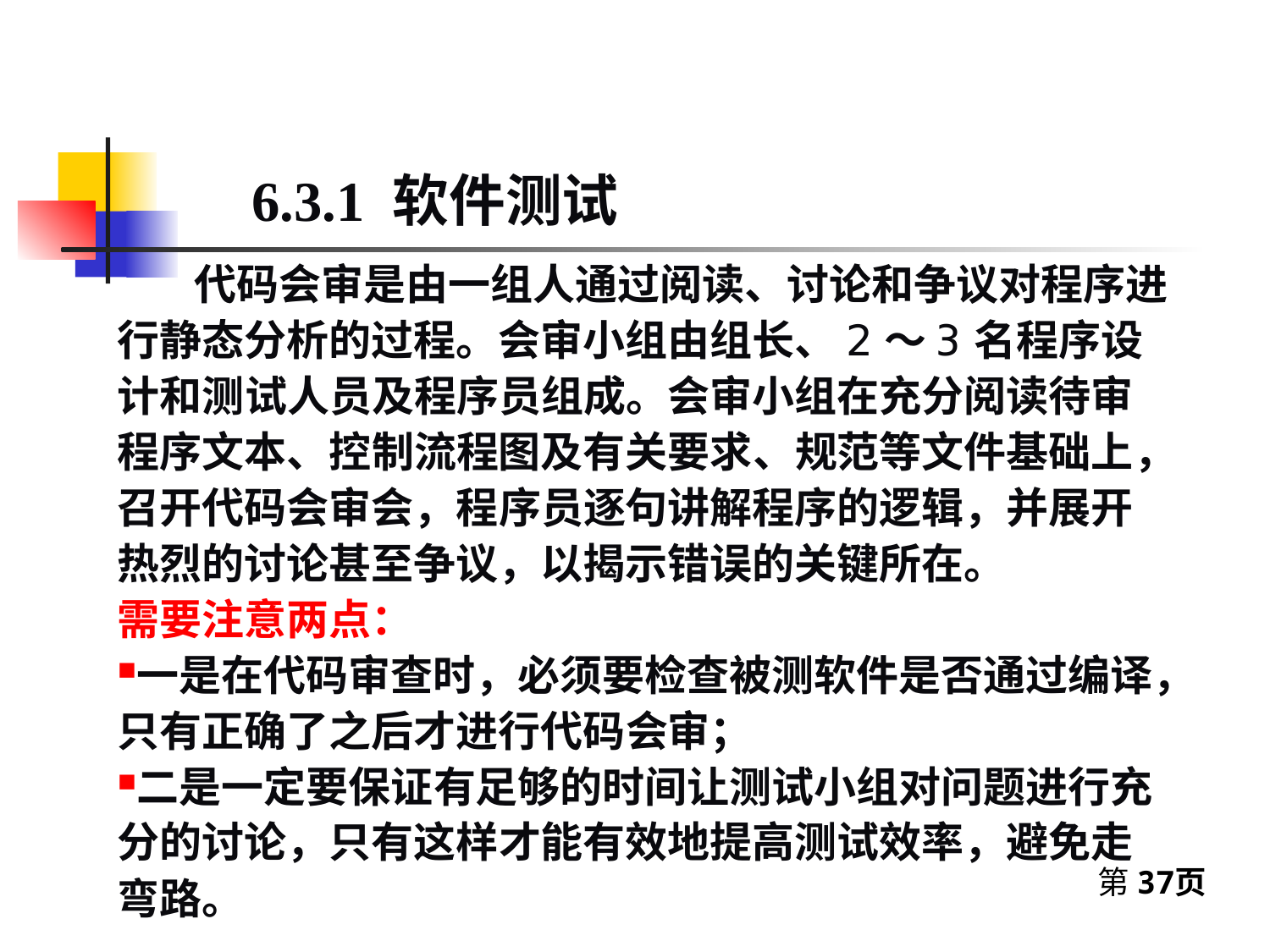

6.3.1 软件测试
       代码会审是由一组人通过阅读、讨论和争议对程序进行静态分析的过程。会审小组由组长、2～3名程序设计和测试人员及程序员组成。会审小组在充分阅读待审程序文本、控制流程图及有关要求、规范等文件基础上，召开代码会审会，程序员逐句讲解程序的逻辑，并展开热烈的讨论甚至争议，以揭示错误的关键所在。
需要注意两点：
一是在代码审查时，必须要检查被测软件是否通过编译，只有正确了之后才进行代码会审；
二是一定要保证有足够的时间让测试小组对问题进行充分的讨论，只有这样才能有效地提高测试效率，避免走弯路。